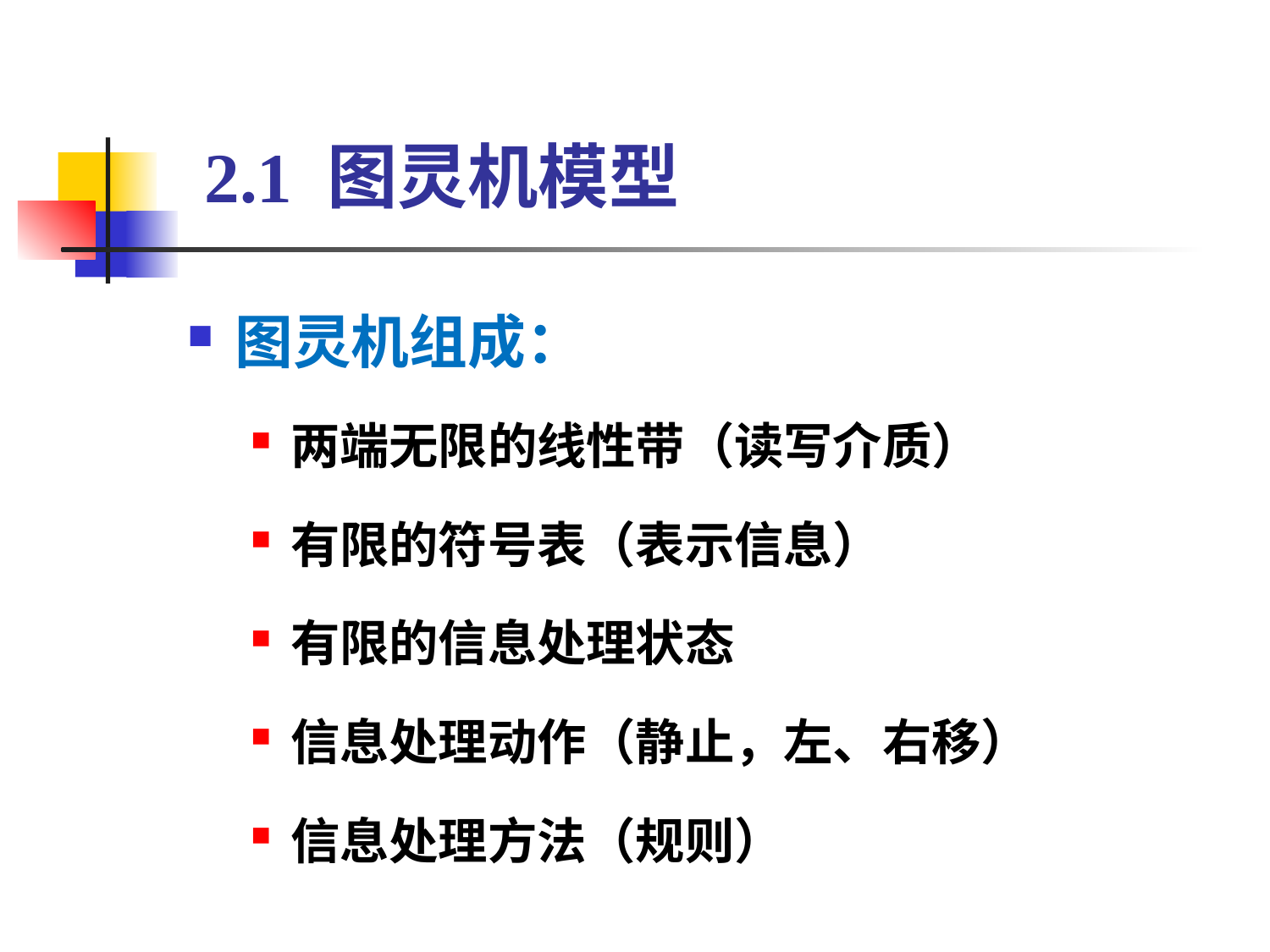

# 2.1 图灵机模型
图灵机组成：
两端无限的线性带（读写介质）
有限的符号表（表示信息）
有限的信息处理状态
信息处理动作（静止，左、右移）
信息处理方法（规则）